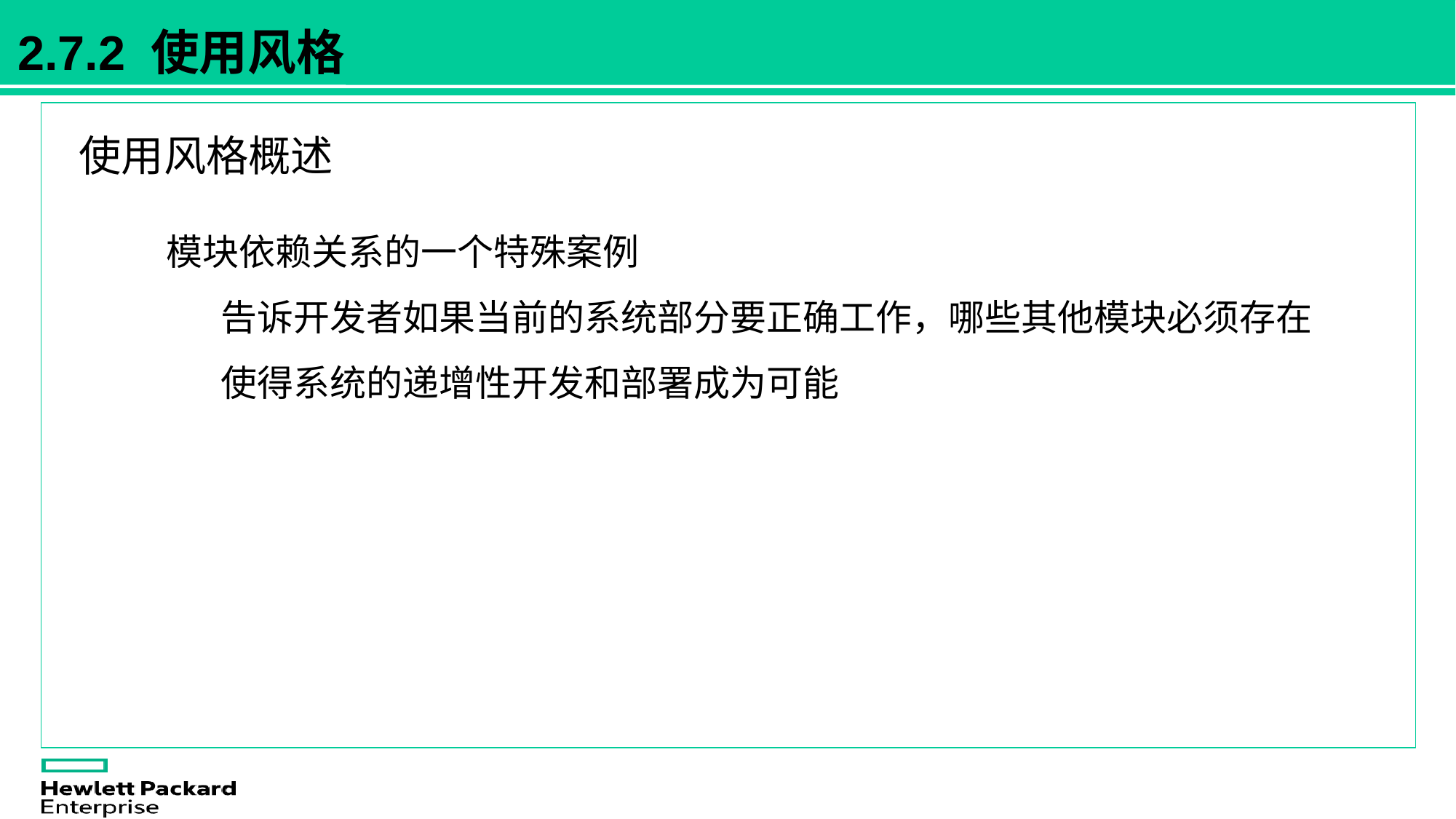

2.7.2 使用风格

使用风格概述
模块依赖关系的一个特殊案例
告诉开发者如果当前的系统部分要正确工作，哪些其他模块必须存在
使得系统的递增性开发和部署成为可能